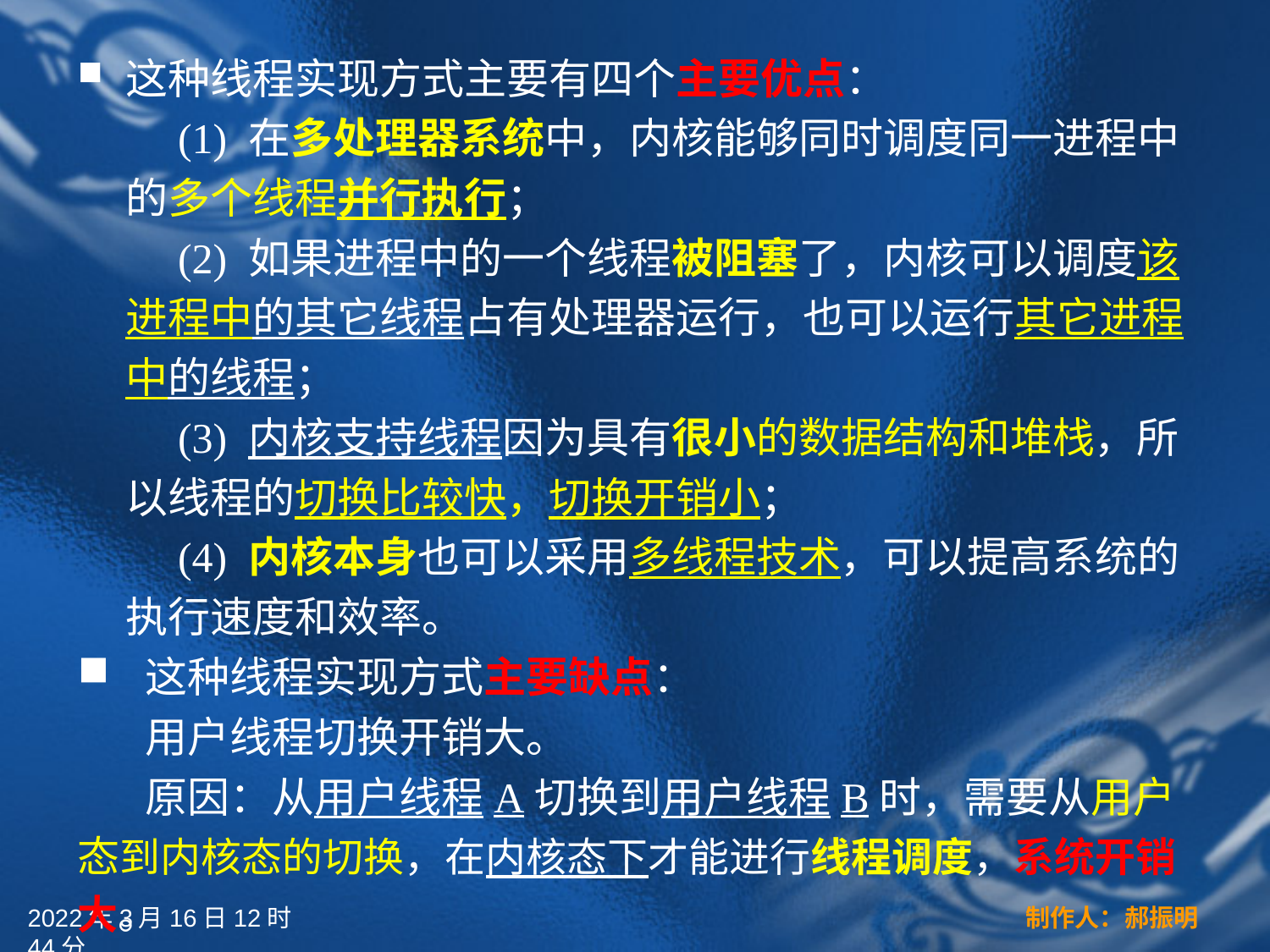

这种线程实现方式主要有四个主要优点：
　(1) 在多处理器系统中，内核能够同时调度同一进程中的多个线程并行执行；
　(2) 如果进程中的一个线程被阻塞了，内核可以调度该进程中的其它线程占有处理器运行，也可以运行其它进程中的线程；
　(3) 内核支持线程因为具有很小的数据结构和堆栈，所以线程的切换比较快，切换开销小；
　(4) 内核本身也可以采用多线程技术，可以提高系统的执行速度和效率。
 这种线程实现方式主要缺点：
      用户线程切换开销大。
      原因：从用户线程A切换到用户线程B时，需要从用户态到内核态的切换，在内核态下才能进行线程调度，系统开销大。
2022年3月16日12时44分
制作人：郝振明